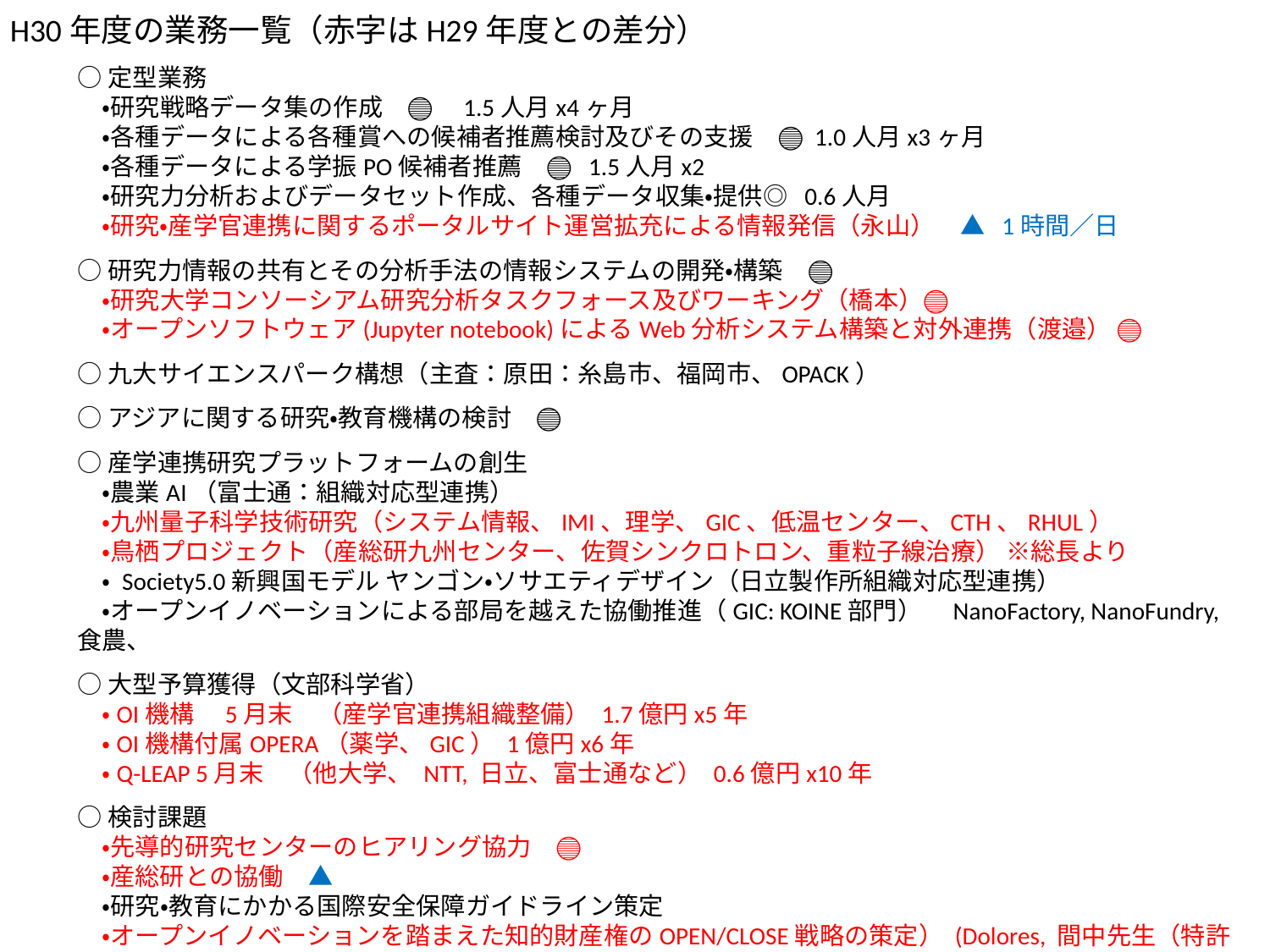

H30年度の業務一覧（赤字はH29年度との差分）
○定型業務
　・研究戦略データ集の作成　🔵　1.5人月x4ヶ月
　・各種データによる各種賞への候補者推薦検討及びその支援　🔵 1.0人月x3ヶ月
　・各種データによる学振PO候補者推薦　🔵  1.5人月x2
　・研究力分析およびデータセット作成、各種データ収集・提供◎  0.6人月
　・研究・産学官連携に関するポータルサイト運営拡充による情報発信（永山）　▲  1時間／日
○研究力情報の共有とその分析手法の情報システムの開発・構築　🔵
　・研究大学コンソーシアム研究分析タスクフォース及びワーキング（橋本）🔵
　・オープンソフトウェア(Jupyter notebook)によるWeb分析システム構築と対外連携（渡邉） 🔵
○九大サイエンスパーク構想（主査：原田：糸島市、福岡市、OPACK）
○アジアに関する研究・教育機構の検討　🔵
○産学連携研究プラットフォームの創生
　・農業AI（富士通：組織対応型連携）
　・九州量子科学技術研究（システム情報、IMI、理学、GIC、低温センター、CTH、RHUL）
　・鳥栖プロジェクト（産総研九州センター、佐賀シンクロトロン、重粒子線治療） ※総長より
　・ Society5.0新興国モデル ヤンゴン・ソサエティデザイン（日立製作所組織対応型連携）
　・オープンイノベーションによる部局を越えた協働推進（GIC: KOINE部門）　NanoFactory, NanoFundry, 食農、
○大型予算獲得（文部科学省）
　・OI機構　5月末　（産学官連携組織整備） 1.7億円x5年
　・OI機構付属OPERA（薬学、GIC） 1億円x6年
　・Q-LEAP 5月末　（他大学、 NTT, 日立、富士通など） 0.6億円x10年
○検討課題
　・先導的研究センターのヒアリング協力　🔵
　・産総研との協働　▲
　・研究・教育にかかる国際安全保障ガイドライン策定
　・オープンイノベーションを踏まえた知的財産権のOPEN/CLOSE戦略の策定） (Dolores, 間中先生（特許庁出向）